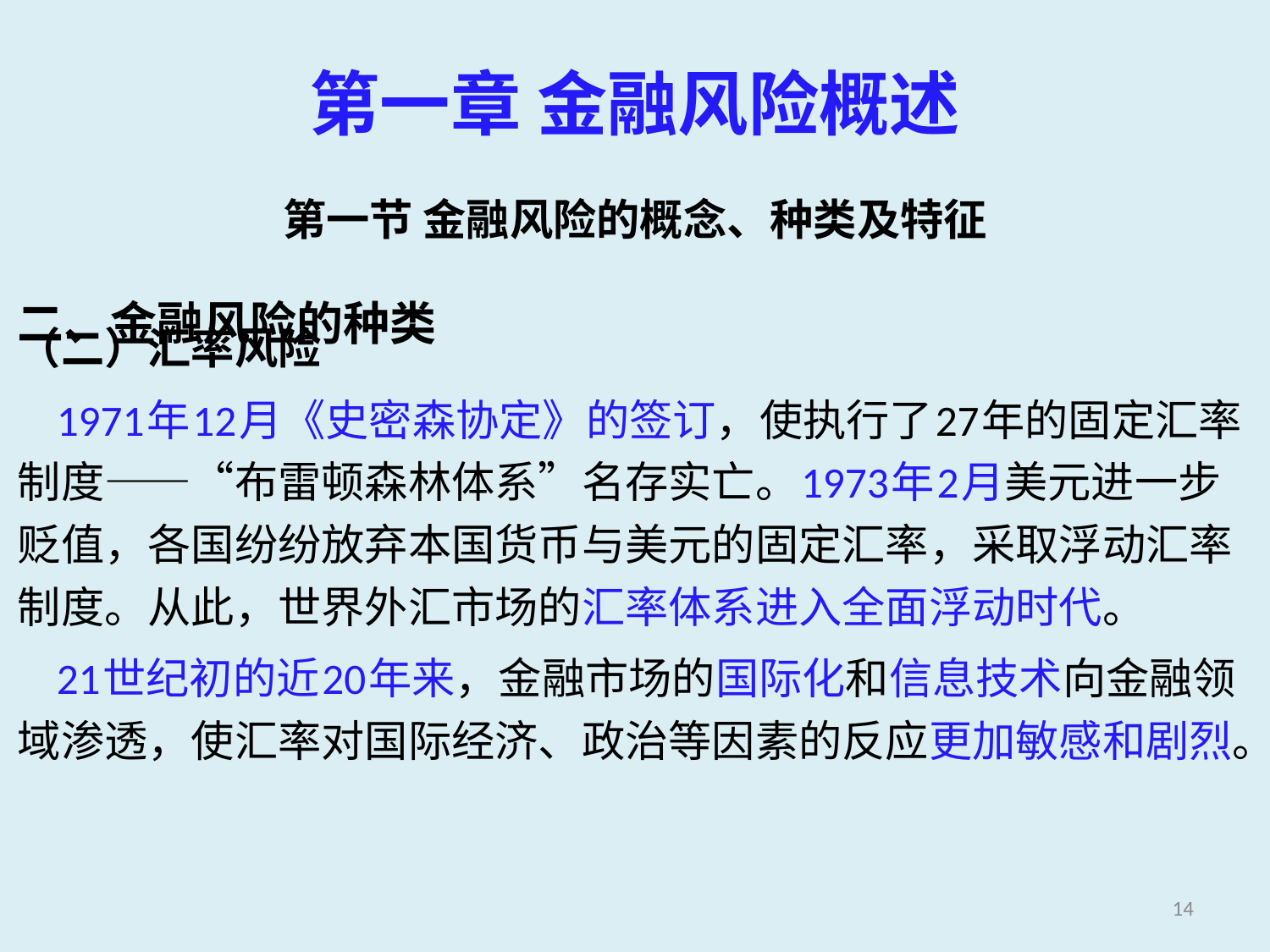

# 第一章 金融风险概述
第一节 金融风险的概念、种类及特征

二、金融风险的种类
（二）汇率风险
    1971年12月《史密森协定》的签订，使执行了27年的固定汇率制度——“布雷顿森林体系”名存实亡。1973年2月美元进一步贬值，各国纷纷放弃本国货币与美元的固定汇率，采取浮动汇率制度。从此，世界外汇市场的汇率体系进入全面浮动时代。
    21世纪初的近20年来，金融市场的国际化和信息技术向金融领域渗透，使汇率对国际经济、政治等因素的反应更加敏感和剧烈。
14